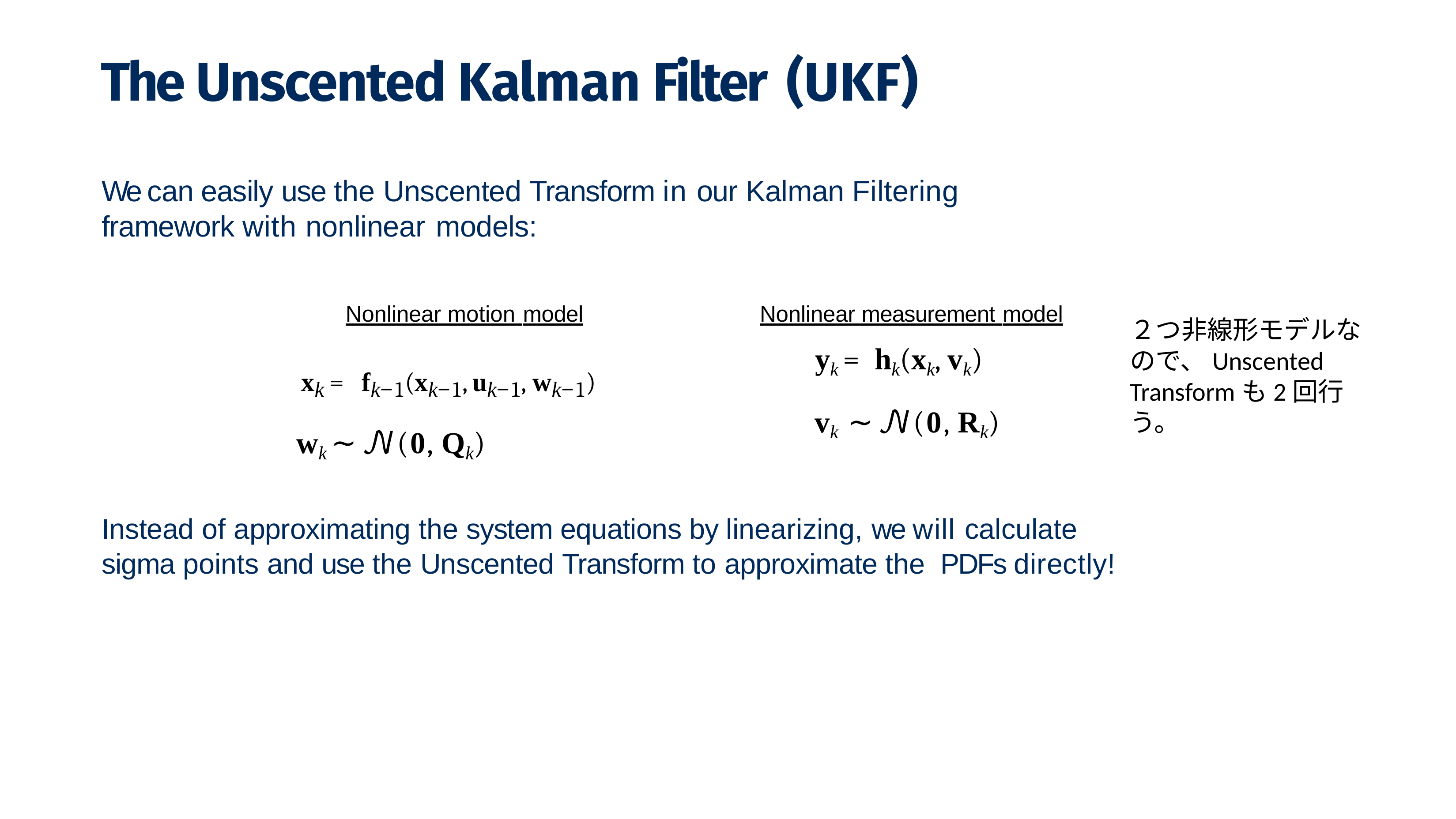

# The Unscented Kalman Filter (UKF)
We can easily use the Unscented Transform in our Kalman Filtering  framework with nonlinear models:
Nonlinear motion model
xk = fk−1(xk−1, uk−1, wk−1)  wk ∼ 𝒩(0, Qk)
Nonlinear measurement model
yk = hk(xk, vk)
vk  ∼ 𝒩(0, Rk)
２つ非線形モデルなので、Unscented Transformも2回行う。
Instead of approximating the system equations by linearizing, we will calculate  sigma points and use the Unscented Transform to approximate the PDFs directly!